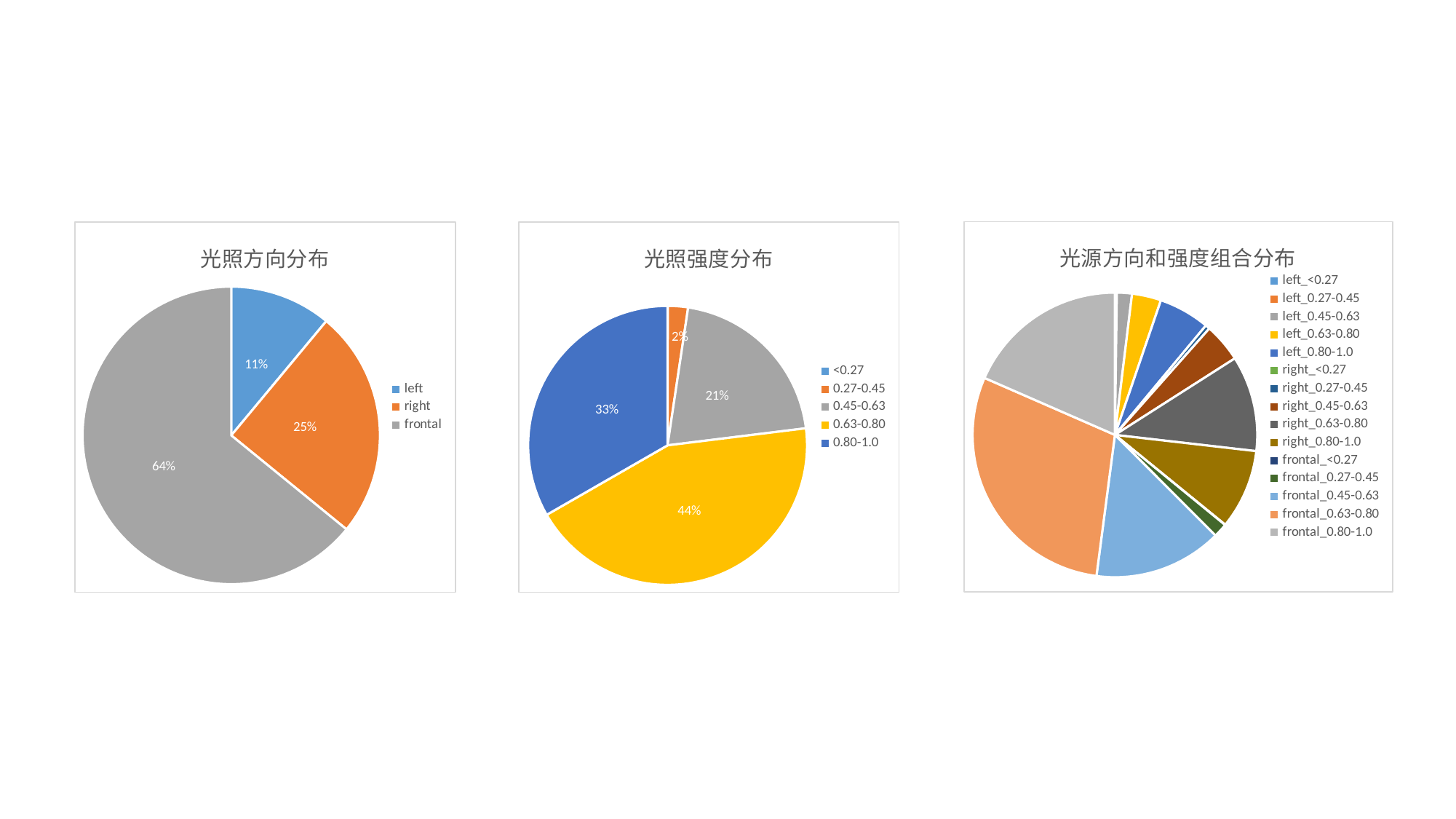

### Chart: 光源方向和强度组合分布

| Category |  |
|---|---|
| left_<0.27 | 0.0 |
| left_0.27-0.45 | 37.0 |
| left_0.45-0.63 | 289.0 |
| left_0.63-0.80 | 560.0 |
| left_0.80-1.0 | 981.0 |
| right_<0.27 | 0.0 |
| right_0.27-0.45 | 86.0 |
| right_0.45-0.63 | 746.0 |
| right_0.63-0.80 | 1837.0 |
| right_0.80-1.0 | 1531.0 |
| frontal_<0.27 | 5.0 |
| frontal_0.27-0.45 | 271.0 |
| frontal_0.45-0.63 | 2463.0 |
| frontal_0.63-0.80 | 4985.0 |
| frontal_0.80-1.0 | 3119.0 |

### Chart: 光照方向分布

| Category |  |
|---|---|
| left | 1867.0 |
| right | 4200.0 |
| frontal | 10843.0 |

### Chart: 光照强度分布

| Category |  |
|---|---|
| <0.27 | 5.0 |
| 0.27-0.45 | 394.0 |
| 0.45-0.63 | 3498.0 |
| 0.63-0.80 | 7382.0 |
| 0.80-1.0 | 5631.0 |